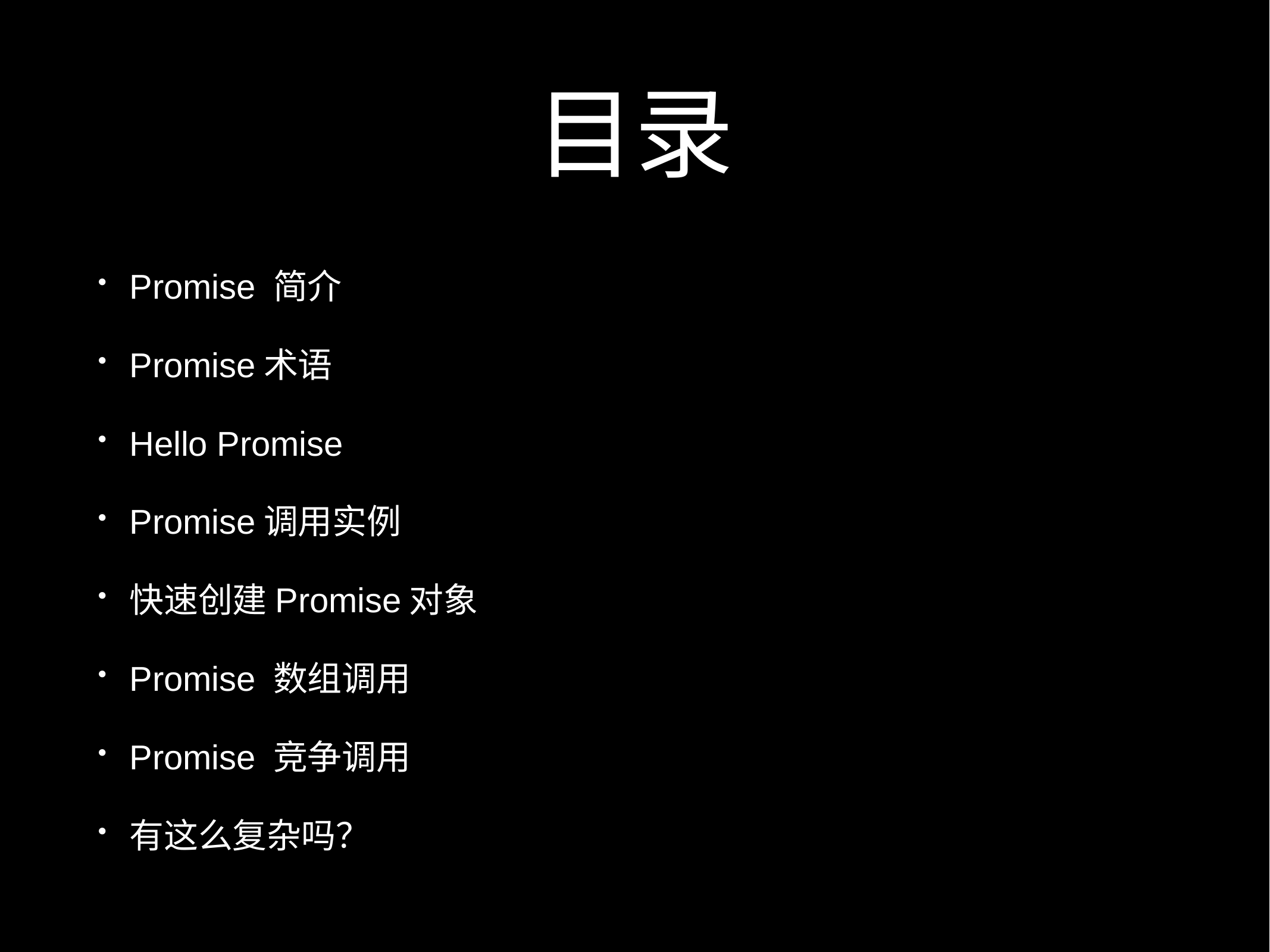

# 目录
Promise 简介
Promise术语
Hello Promise
Promise调用实例
快速创建Promise对象
Promise 数组调用
Promise 竞争调用
有这么复杂吗？